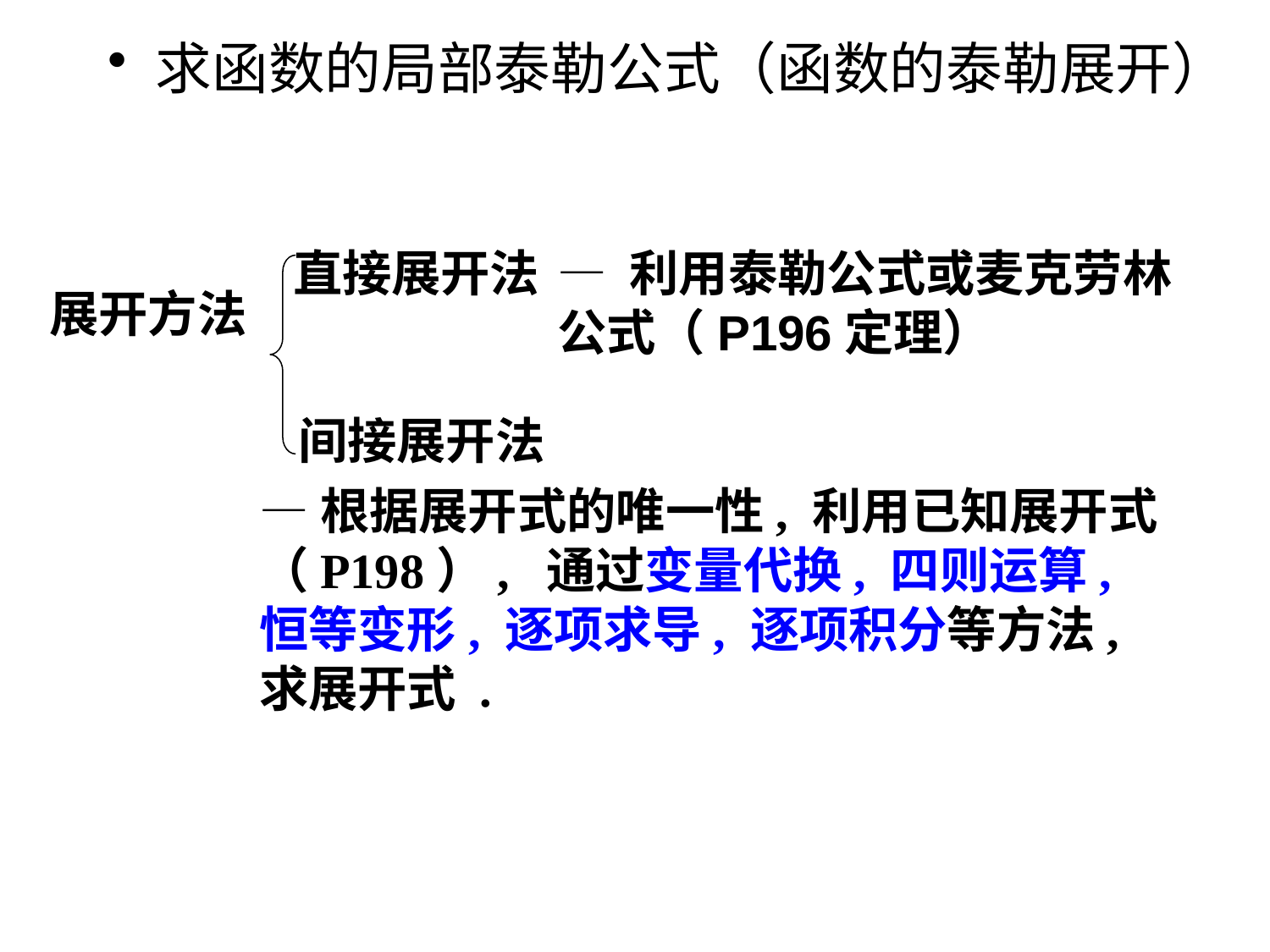

求函数的局部泰勒公式（函数的泰勒展开）
直接展开法
— 利用泰勒公式或麦克劳林公式（P196定理）

展开方法
间接展开法
—根据展开式的唯一性, 利用已知展开式（P198）,  通过变量代换, 四则运算, 恒等变形, 逐项求导, 逐项积分等方法, 求展开式 .